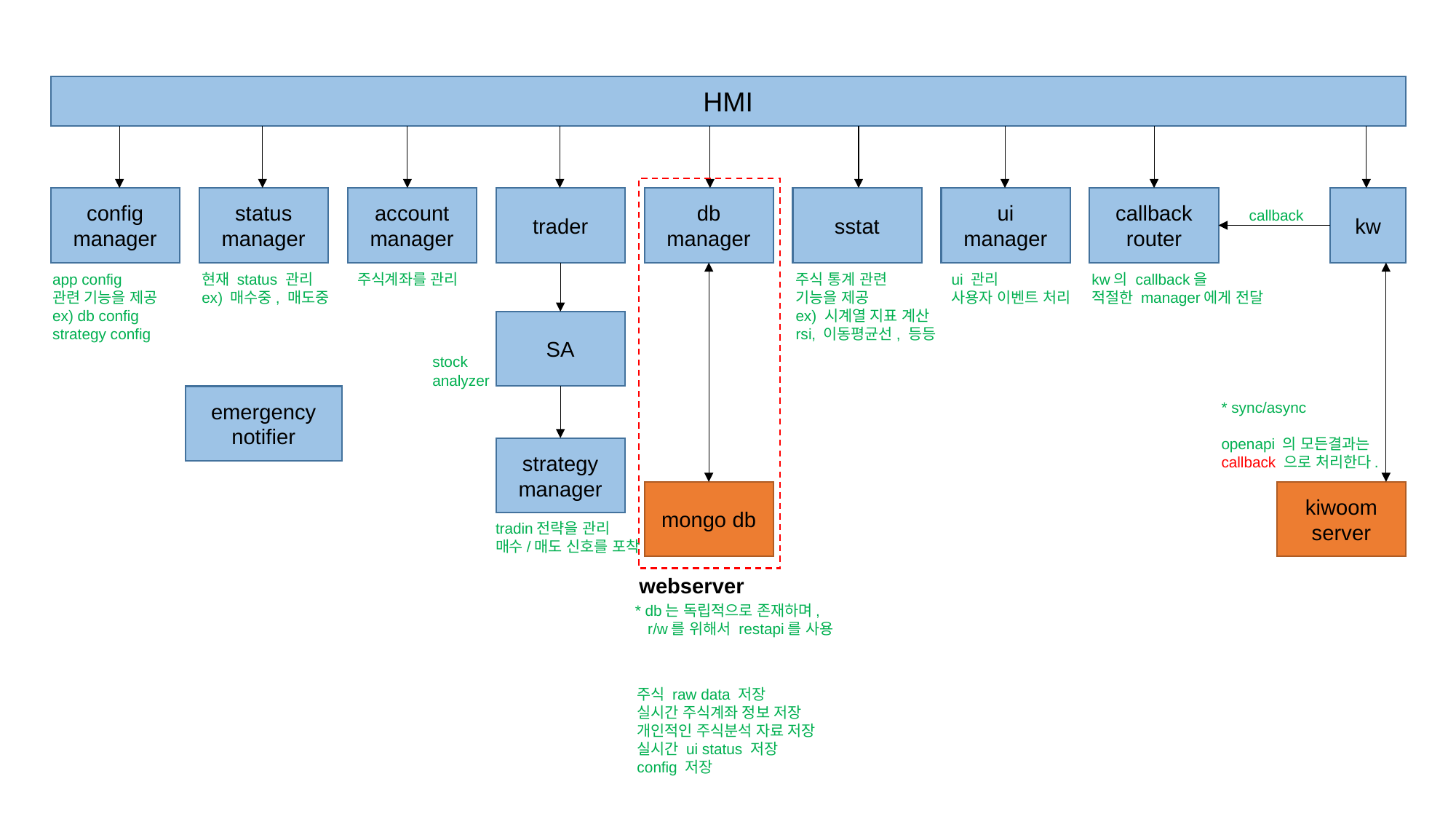

HMI

config
manager
status
manager
account
manager
trader
db
manager
sstat
ui
manager
callback
router
kw
callback
app config
관련 기능을 제공
ex) db config
strategy config
현재 status 관리
ex) 매수중, 매도중
주식계좌를 관리
주식 통계 관련
기능을 제공
ex) 시계열 지표 계산
rsi, 이동평균선, 등등
ui 관리
사용자 이벤트 처리
kw의 callback을
적절한 manager에게 전달
SA
stock
analyzer
emergency
notifier
* sync/async

openapi 의 모든결과는
callback 으로 처리한다.
strategy
manager
mongo db
kiwoom
server
tradin전략을 관리
매수/매도 신호를 포착
webserver
* db는 독립적으로 존재하며,
   r/w를 위해서 restapi를 사용
주식 raw data 저장
실시간 주식계좌 정보 저장
개인적인 주식분석 자료 저장
실시간 ui status 저장
config 저장